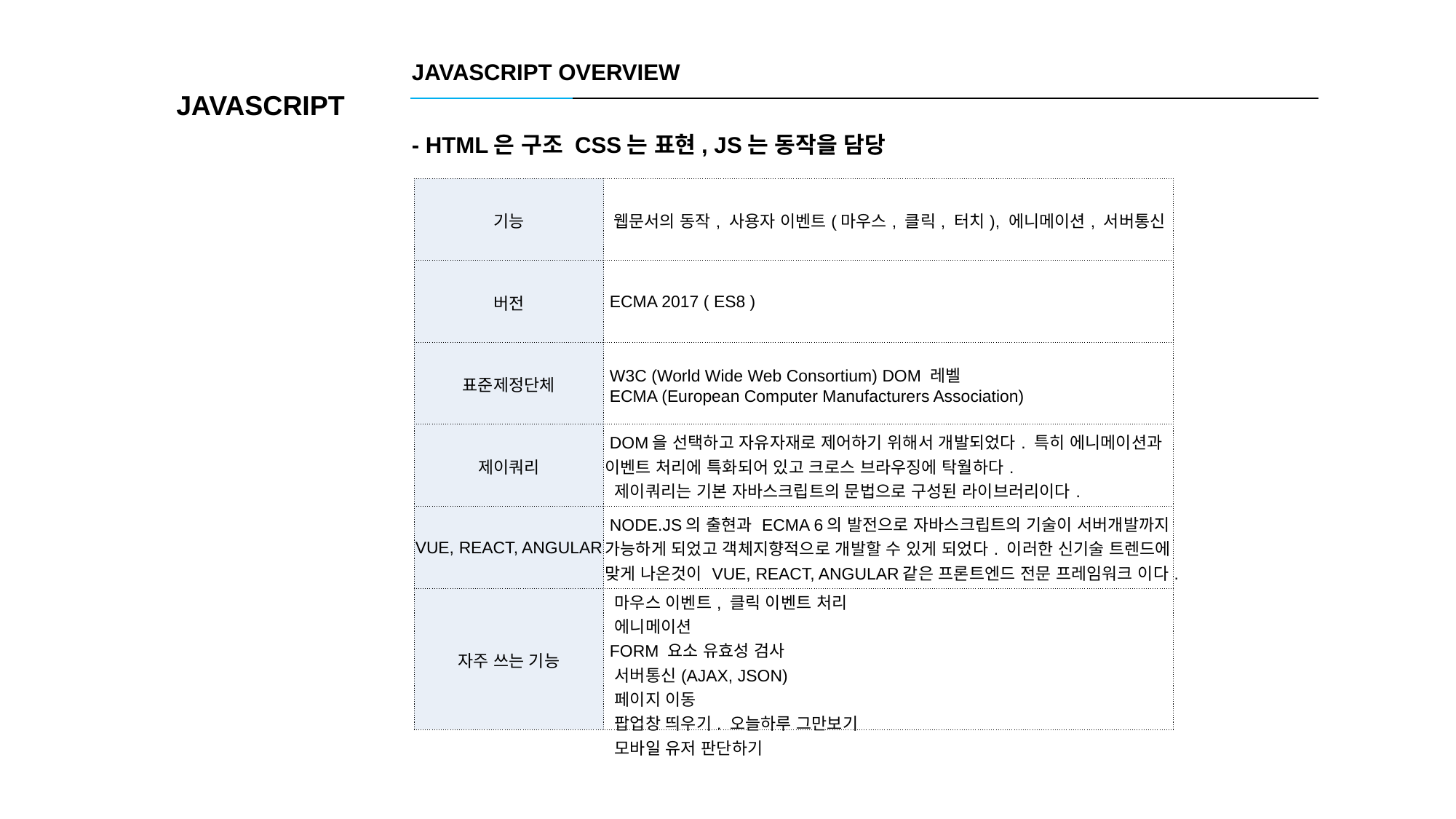

JAVASCRIPT OVERVIEW
JAVASCRIPT
- HTML은 구조 CSS는 표현, JS는 동작을 담당
| 기능 | 웹문서의 동작, 사용자 이벤트(마우스, 클릭, 터치), 에니메이션, 서버통신 |
| --- | --- |
| 버전 | ECMA 2017 ( ES8 ) |
| 표준제정단체 | W3C (World Wide Web Consortium) DOM 레벨 ECMA (European Computer Manufacturers Association) |
| 제이쿼리 | DOM을 선택하고 자유자재로 제어하기 위해서 개발되었다. 특히 에니메이션과 이벤트 처리에 특화되어 있고 크로스 브라우징에 탁월하다. 제이쿼리는 기본 자바스크립트의 문법으로 구성된 라이브러리이다. |
| VUE, REACT, ANGULAR | NODE.JS의 출현과 ECMA 6의 발전으로 자바스크립트의 기술이 서버개발까지 가능하게 되었고 객체지향적으로 개발할 수 있게 되었다. 이러한 신기술 트렌드에 맞게 나온것이 VUE, REACT, ANGULAR같은 프론트엔드 전문 프레임워크 이다. |
| 자주 쓰는 기능 | 마우스 이벤트, 클릭 이벤트 처리 에니메이션 FORM 요소 유효성 검사 서버통신(AJAX, JSON) 페이지 이동 팝업창 띄우기. 오늘하루 그만보기 모바일 유저 판단하기 |